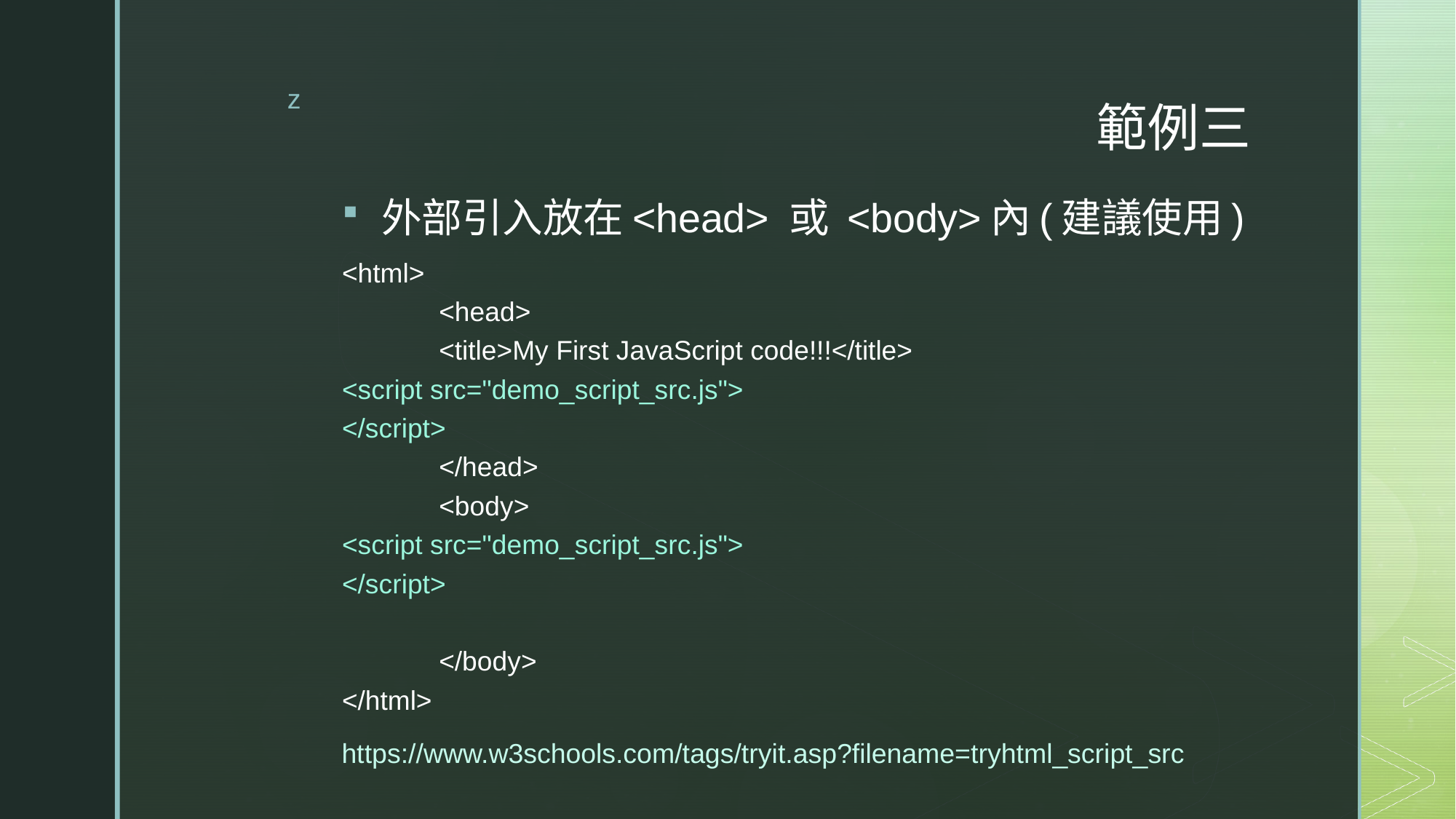

# 範例三
外部引入放在<head> 或 <body>內(建議使用)
<html>
	<head>
	<title>My First JavaScript code!!!</title>
<script src="demo_script_src.js">
</script>
	</head>
	<body>
<script src="demo_script_src.js">
</script>

	</body>
</html>
https://www.w3schools.com/tags/tryit.asp?filename=tryhtml_script_src